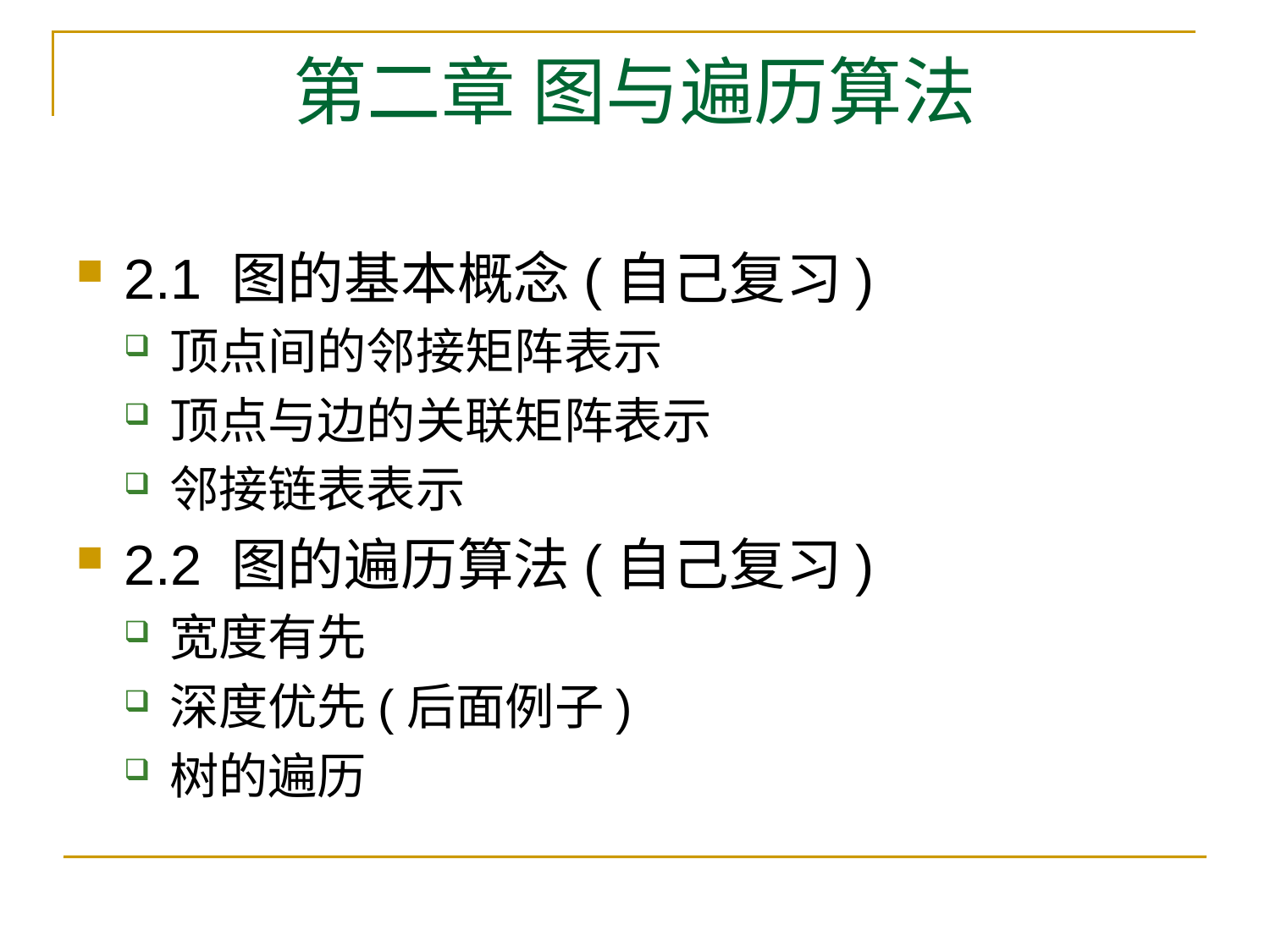

# 第二章 图与遍历算法
2.1 图的基本概念(自己复习)
顶点间的邻接矩阵表示
顶点与边的关联矩阵表示
邻接链表表示
2.2 图的遍历算法(自己复习)
宽度有先
深度优先(后面例子)
树的遍历